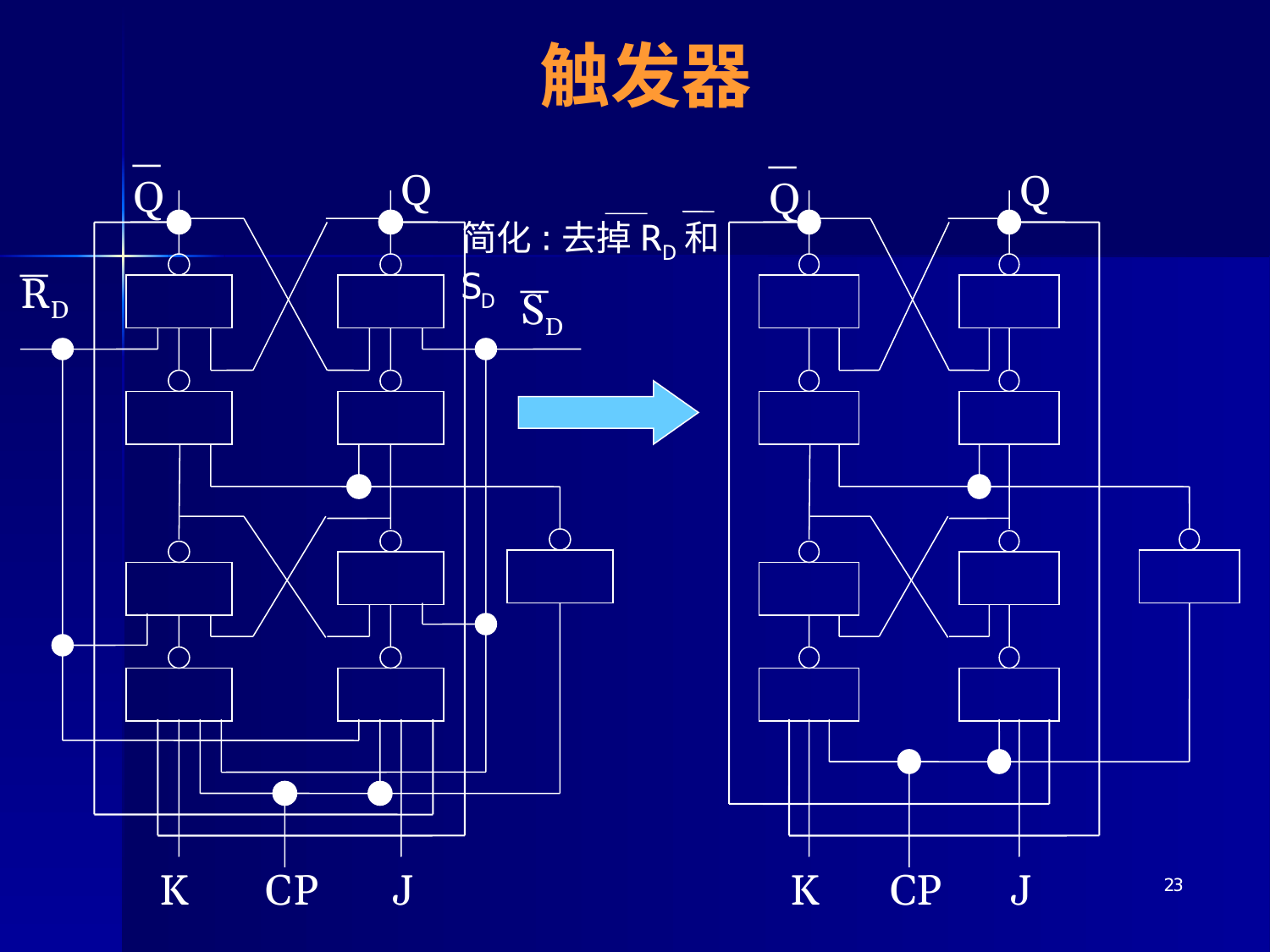

# 触发器
_
Q
Q

K
CP
J
_
Q
Q

K
CP
J
简化:去掉RD和SD

_
RD
_
SD

23